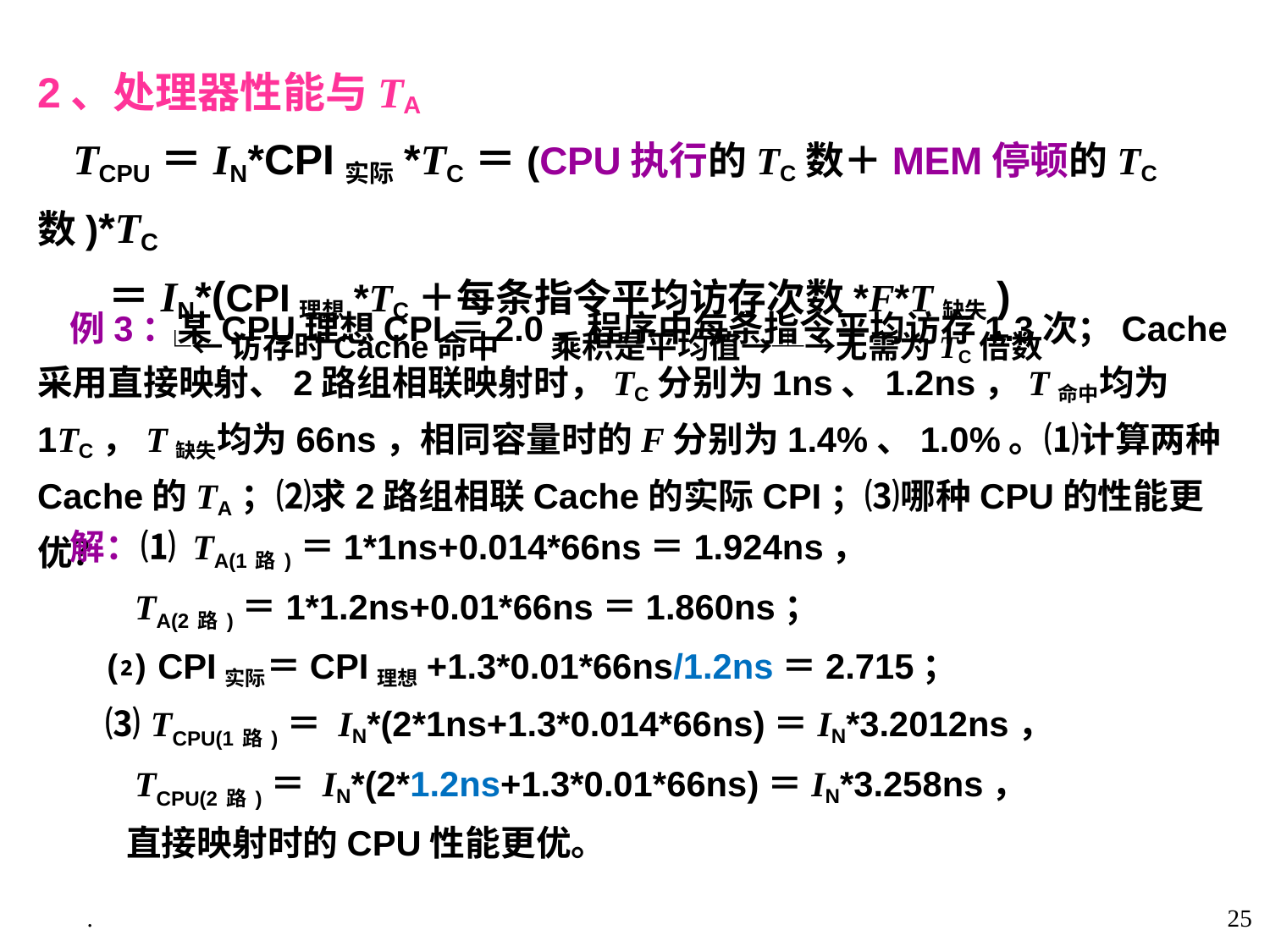

2、处理器性能与TA
   TCPU＝IN*CPI实际*TC＝(CPU执行的TC数＋MEM停顿的TC数)*TC
      ＝IN*(CPI理想*TC＋每条指令平均访存次数*F*T缺失)
                 └←访存时Cache命中       乘积是平均值→┴→无需为TC倍数
   例3：某CPU理想CPI＝2.0，程序中每条指令平均访存1.3次；Cache采用直接映射、2路组相联映射时，TC分别为1ns、1.2ns，T命中均为1TC，T缺失均为66ns，相同容量时的F分别为1.4%、1.0%。⑴计算两种Cache的TA；⑵求2路组相联Cache的实际CPI；⑶哪种CPU的性能更优？
   解：⑴ TA(1路)＝1*1ns+0.014*66ns＝1.924ns，
          TA(2路)＝1*1.2ns+0.01*66ns＝1.860ns；
       ⑵ CPI实际＝CPI理想+1.3*0.01*66ns/1.2ns＝2.715；
       ⑶ TCPU(1路)＝ IN*(2*1ns+1.3*0.014*66ns)＝IN*3.2012ns，
          TCPU(2路)＝ IN*(2*1.2ns+1.3*0.01*66ns)＝IN*3.258ns，
          直接映射时的CPU性能更优。
.
25